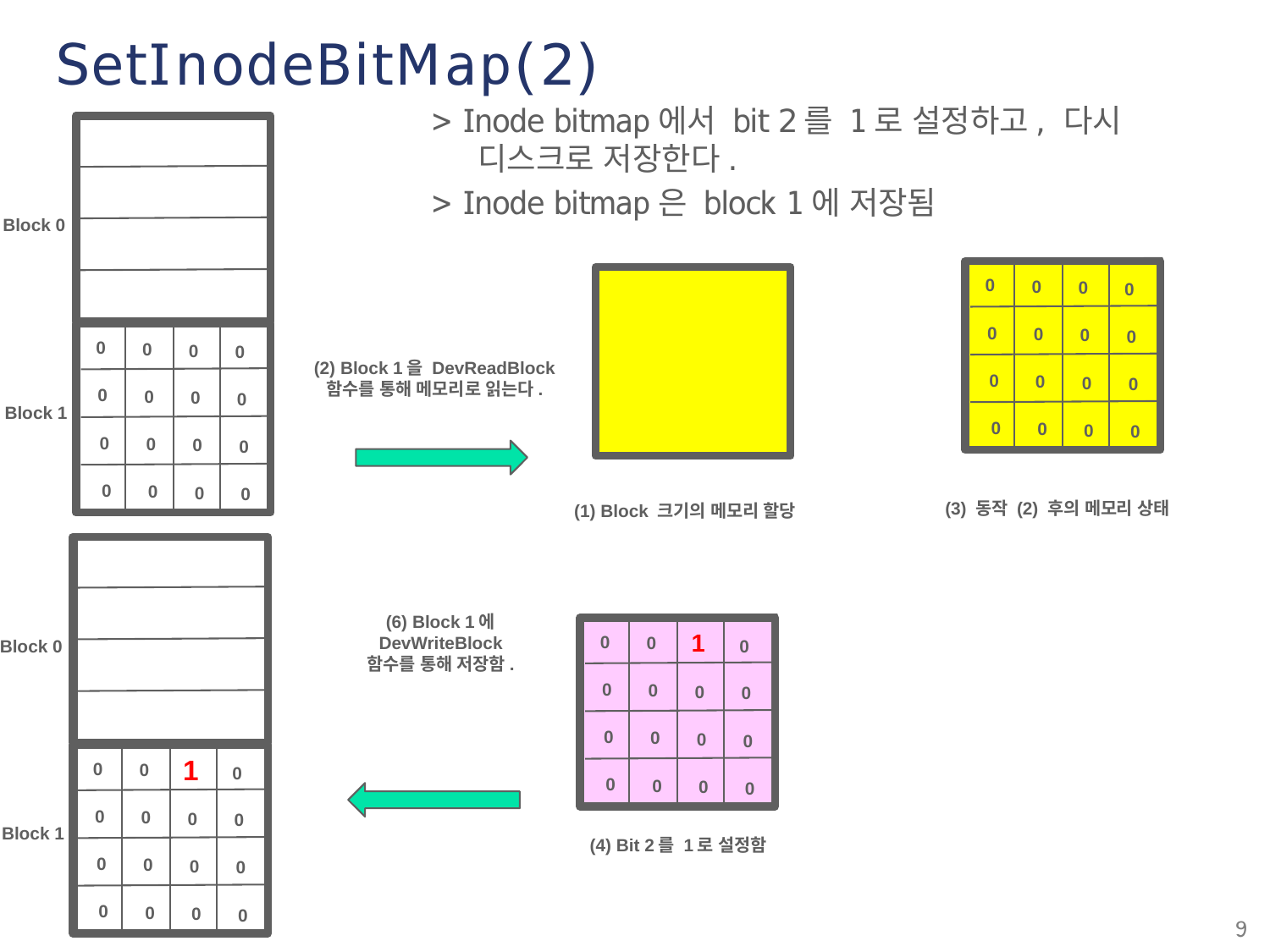

# SetInodeBitMap(2)
> Inode bitmap에서 bit 2를 1로 설정하고, 다시 디스크로 저장한다.
> Inode bitmap은 block 1에 저장됨

Block 0

0
0
0
0
0
0
0
0

(2) Block 1을 DevReadBlock
함수를 통해 메모리로 읽는다.
0
0
0
0
0
0
0
0
0
0
0
0
Block 1
0
0
0
0
0
0
0
0

0
0
0
0
(3) 동작 (2) 후의 메모리 상태
(1) Block 크기의 메모리 할당

(6) Block 1에
DevWriteBlock
함수를 통해 저장함.

1
0
0
0
Block 0
0
0
0
0
0
0
0
0

1
0
0
0
0
0
0
0

0
0
0
0
Block 1
(4) Bit 2를 1로 설정함
0
0
0
0
0
0
0
0
9